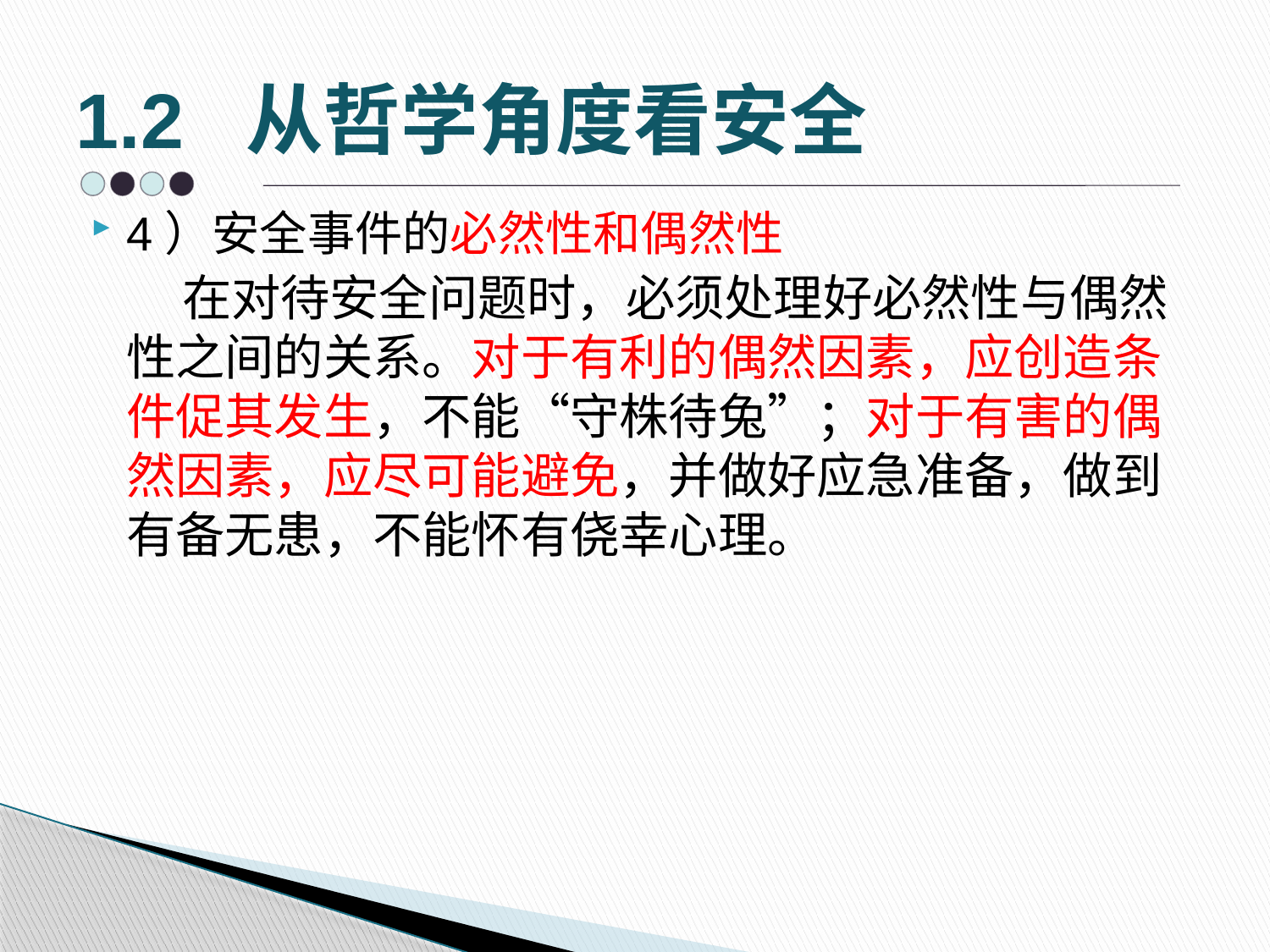

# 1.2  从哲学角度看安全

4）安全事件的必然性和偶然性
    在对待安全问题时，必须处理好必然性与偶然性之间的关系。对于有利的偶然因素，应创造条件促其发生，不能“守株待兔”；对于有害的偶然因素，应尽可能避免，并做好应急准备，做到有备无患，不能怀有侥幸心理。